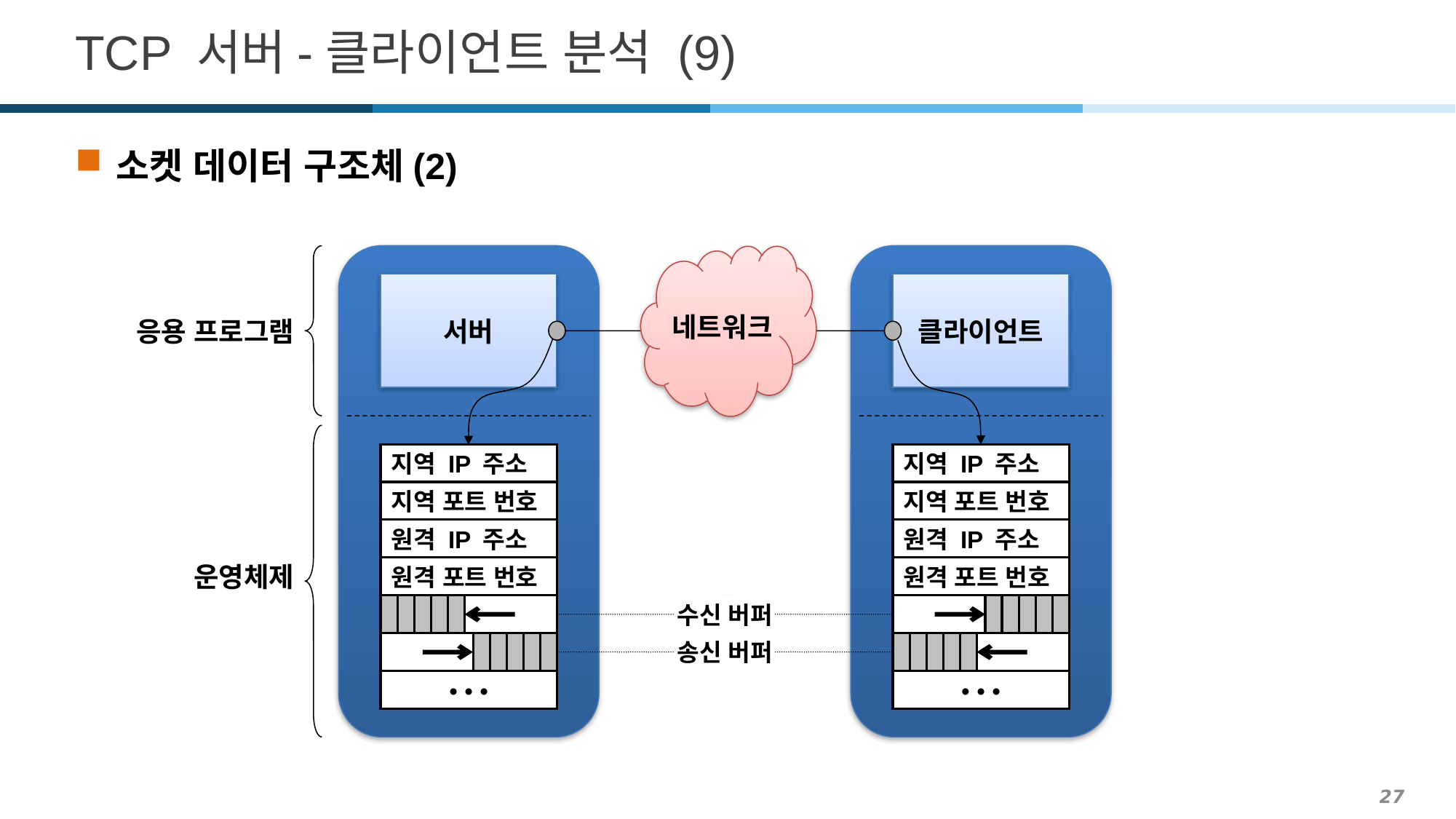

# TCP 서버-클라이언트 분석 (9)
소켓 데이터 구조체(2)

네트워크

서버
클라이언트
응용 프로그램

지역 IP 주소

지역 IP 주소
지역 포트 번호
지역 포트 번호
원격 IP 주소
원격 IP 주소
운영체제
원격 포트 번호
원격 포트 번호

수신 버퍼

송신 버퍼

• • •
• • •